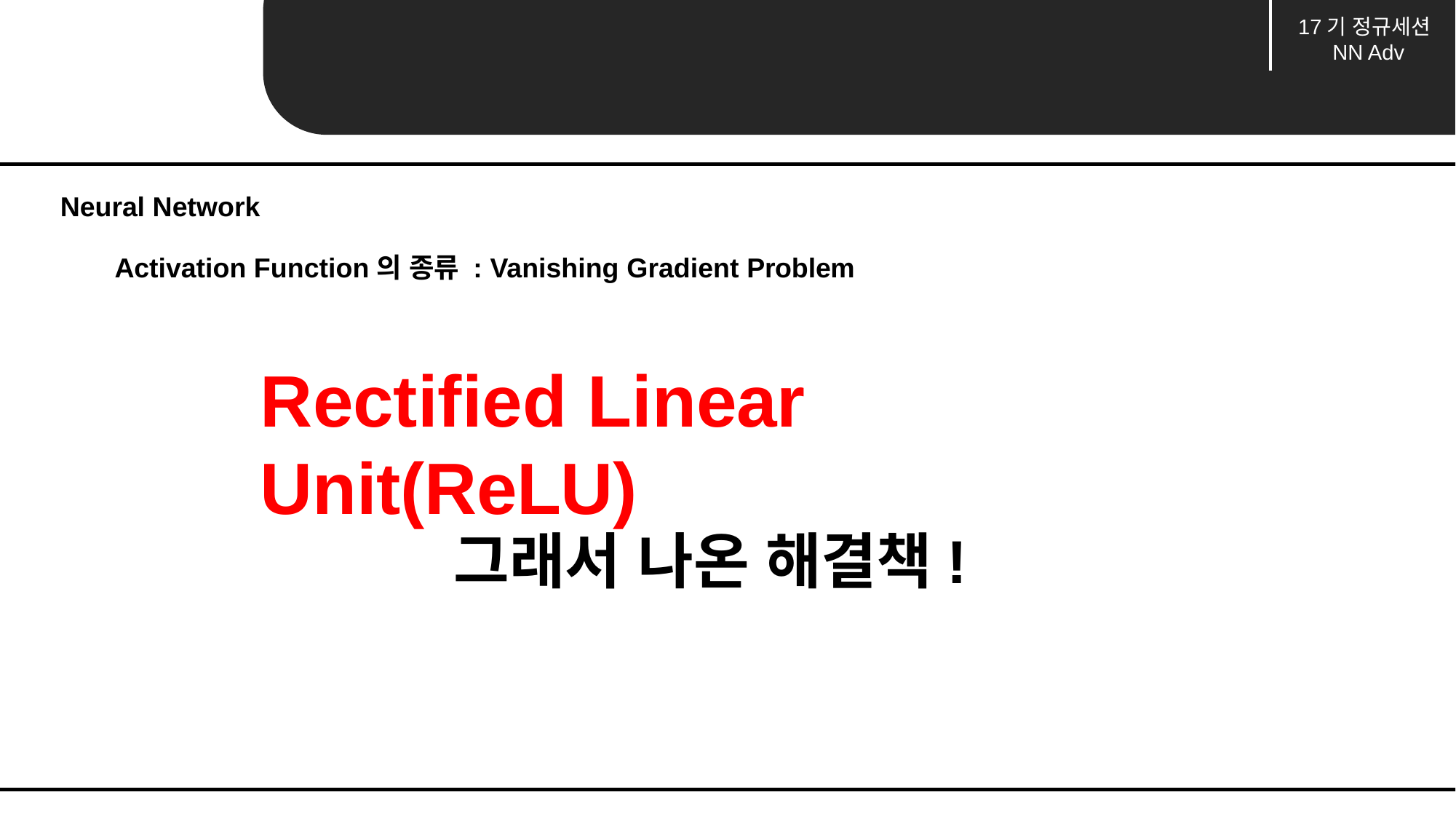

17기 정규세션
SVM
17기 정규세션
NN Adv
Unit  02 ㅣActivation Function
Neural Network
Activation Function의 종류 : Vanishing Gradient Problem
Rectified Linear Unit(ReLU)

그래서 나온 해결책!